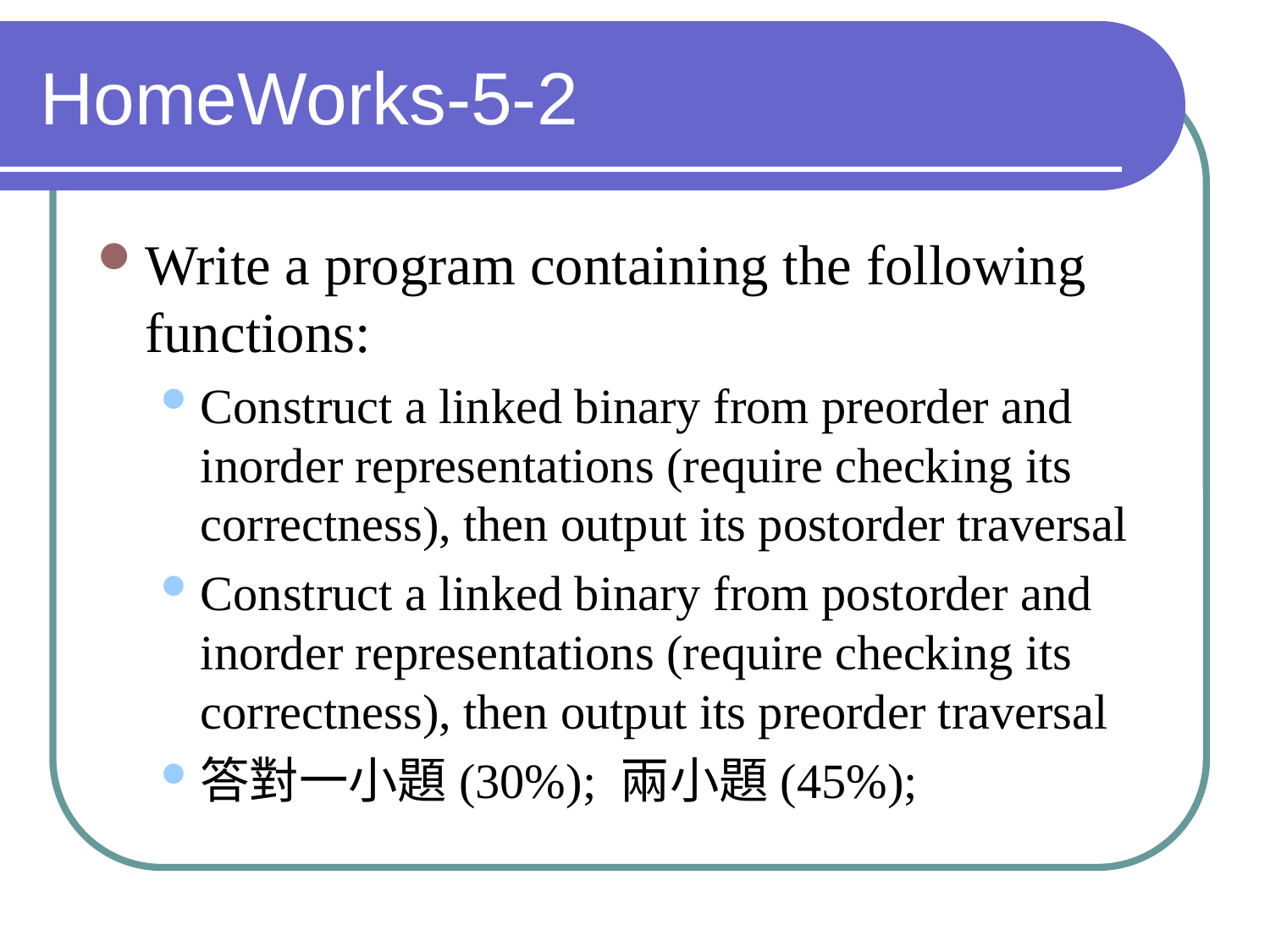

# HomeWorks-5-2
Write a program containing the following functions:
Construct a linked binary from preorder and inorder representations (require checking its correctness), then output its postorder traversal
Construct a linked binary from postorder and inorder representations (require checking its correctness), then output its preorder traversal
答對一小題(30%); 兩小題(45%);